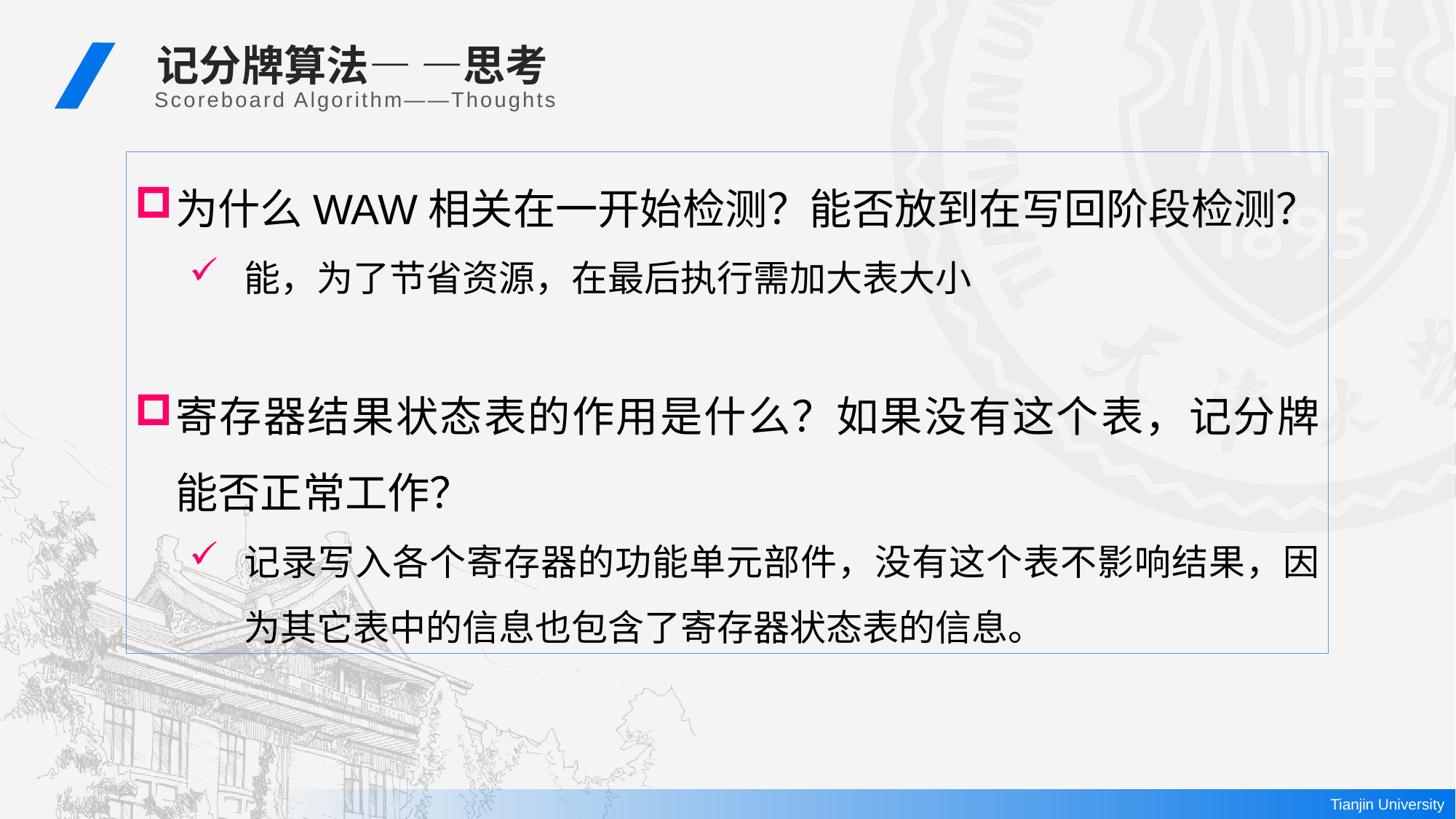

记分牌算法— —思考
Scoreboard Algorithm——Thoughts
为什么WAW相关在一开始检测？能否放到在写回阶段检测？
能，为了节省资源，在最后执行需加大表大小

寄存器结果状态表的作用是什么？如果没有这个表，记分牌能否正常工作？
记录写入各个寄存器的功能单元部件，没有这个表不影响结果，因为其它表中的信息也包含了寄存器状态表的信息。